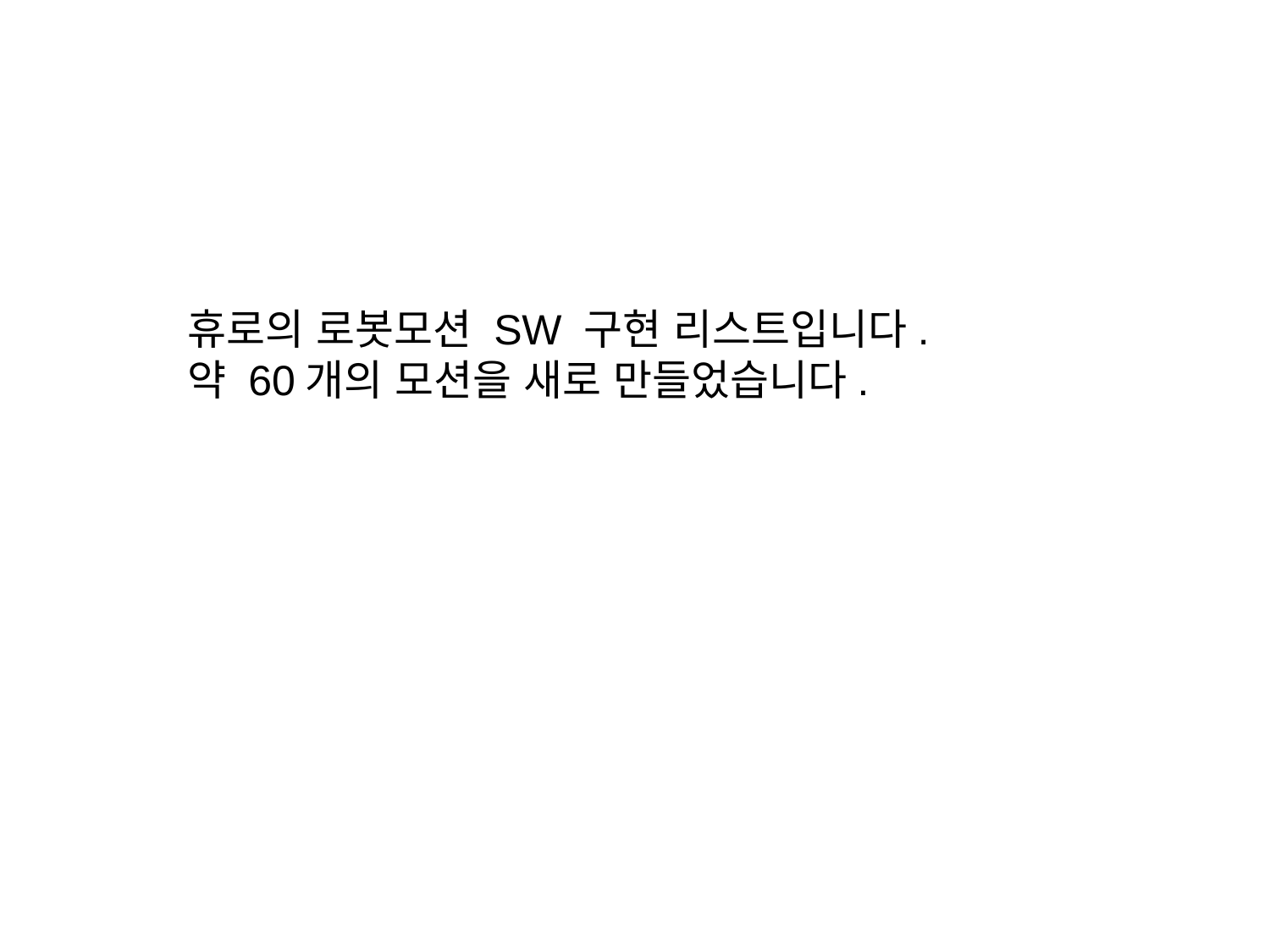

휴로의 로봇모션 SW 구현 리스트입니다. 약 60개의 모션을 새로 만들었습니다.